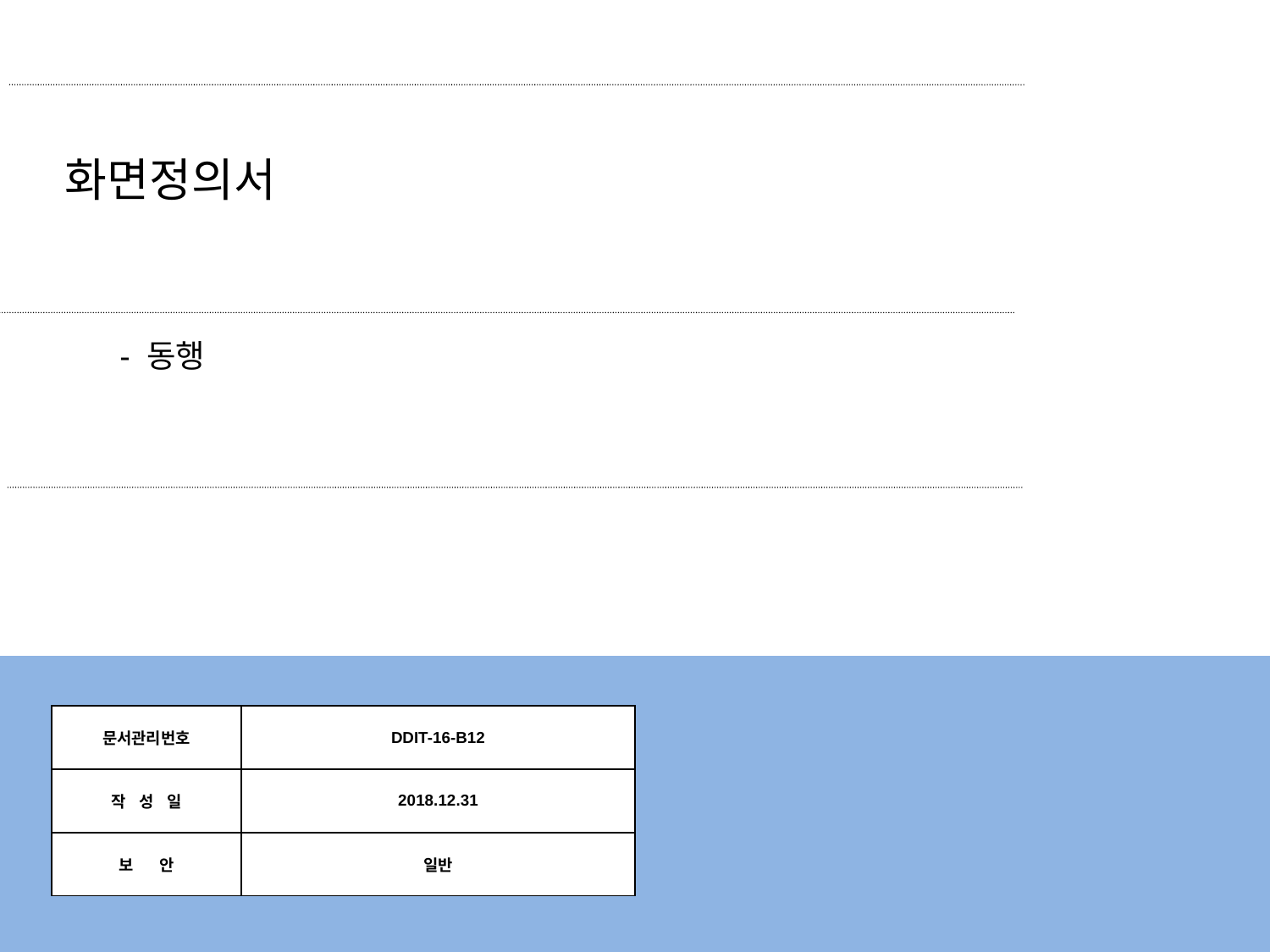

화면정의서

            - 동행

| 문서관리번호 | DDIT-16-B12 |
| --- | --- |
| 작 성 일 | 2018.12.31 |
| 보 안 | 일반 |
Copyright ⓒ 2012ATIT Co., Ltd. All rights reserved